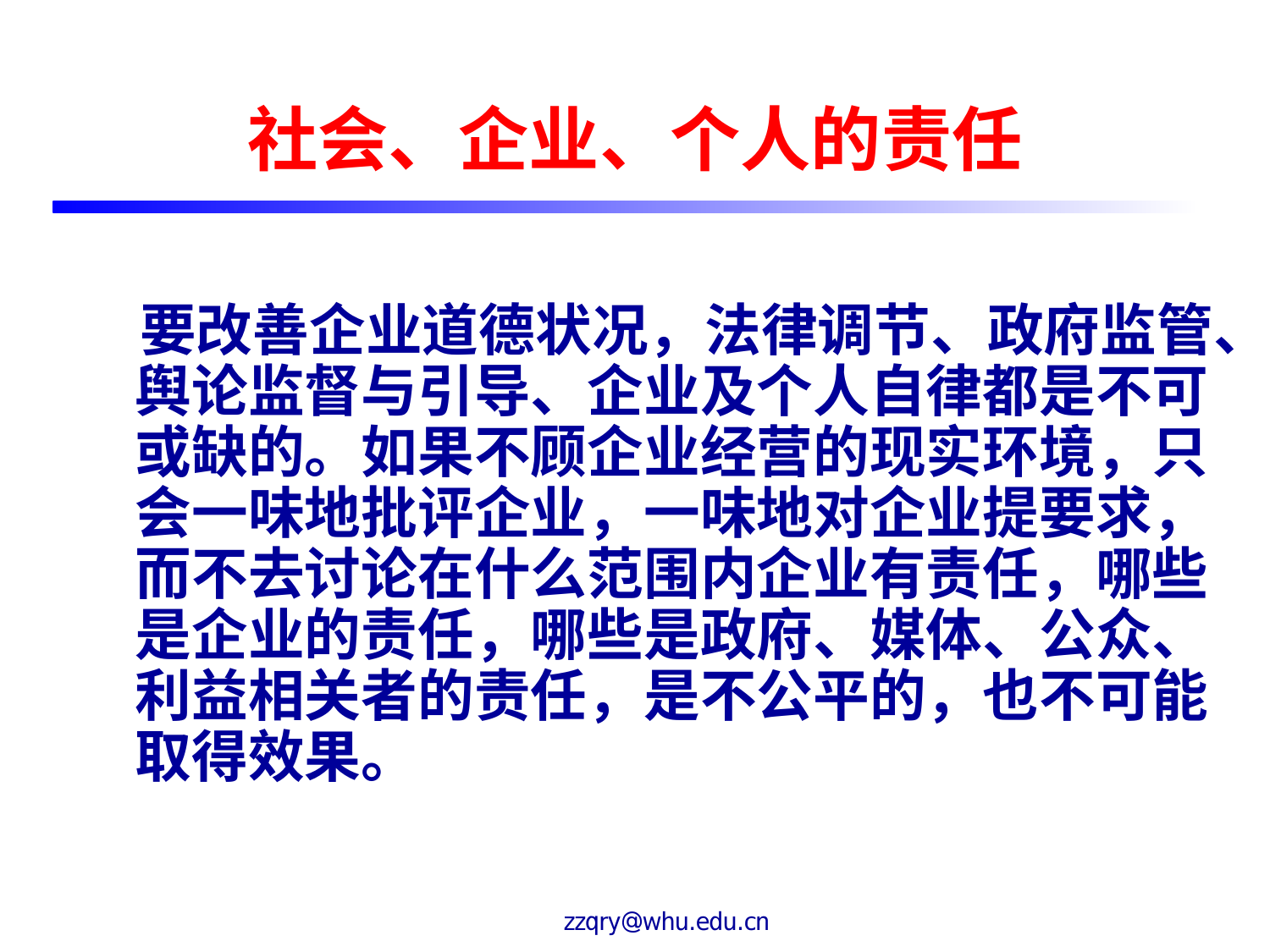

# 社会、企业、个人的责任
   要改善企业道德状况，法律调节、政府监管、舆论监督与引导、企业及个人自律都是不可或缺的。如果不顾企业经营的现实环境，只会一味地批评企业，一味地对企业提要求，而不去讨论在什么范围内企业有责任，哪些是企业的责任，哪些是政府、媒体、公众、利益相关者的责任，是不公平的，也不可能取得效果。

zzqry@whu.edu.cn
14